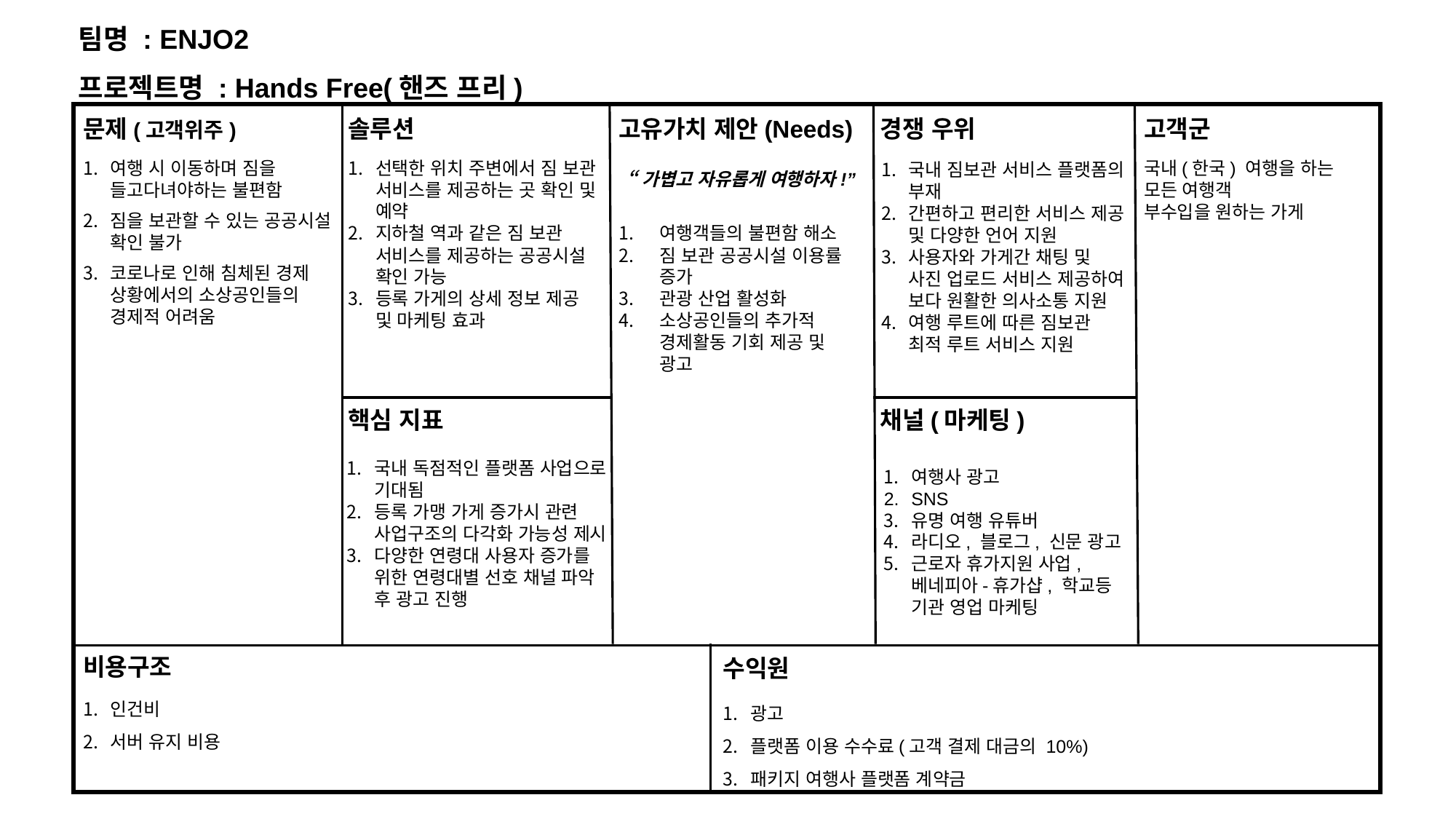

팀명 : ENJO2
프로젝트명 : Hands Free(핸즈 프리)

문제(고객위주)
솔루션
고유가치 제안(Needs)
경쟁 우위
고객군
여행 시 이동하며 짐을 들고다녀야하는 불편함
짐을 보관할 수 있는 공공시설 확인 불가
코로나로 인해 침체된 경제 상황에서의 소상공인들의 경제적 어려움

선택한 위치 주변에서 짐 보관 서비스를 제공하는 곳 확인 및 예약
지하철 역과 같은 짐 보관 서비스를 제공하는 공공시설 확인 가능
등록 가게의 상세 정보 제공 및 마케팅 효과
“가볍고 자유롭게 여행하자!”

여행객들의 불편함 해소
짐 보관 공공시설 이용률 증가
관광 산업 활성화
소상공인들의 추가적 경제활동 기회 제공 및
광고
국내(한국) 여행을 하는 모든 여행객
부수입을 원하는 가게
국내 짐보관 서비스 플랫폼의 부재
간편하고 편리한 서비스 제공 및 다양한 언어 지원
사용자와 가게간 채팅 및 사진 업로드 서비스 제공하여 보다 원활한 의사소통 지원
여행 루트에 따른 짐보관 최적 루트 서비스 지원
핵심 지표
채널(마케팅)
국내 독점적인 플랫폼 사업으로 기대됨
등록 가맹 가게 증가시 관련 사업구조의 다각화 가능성 제시
다양한 연령대 사용자 증가를 위한 연령대별 선호 채널 파악 후 광고 진행
여행사 광고
SNS
유명 여행 유튜버
라디오, 블로그, 신문 광고
근로자 휴가지원 사업, 베네피아-휴가샵, 학교등 기관 영업 마케팅
비용구조
수익원
인건비
서버 유지 비용
광고
플랫폼 이용 수수료(고객 결제 대금의 10%)
패키지 여행사 플랫폼 계약금